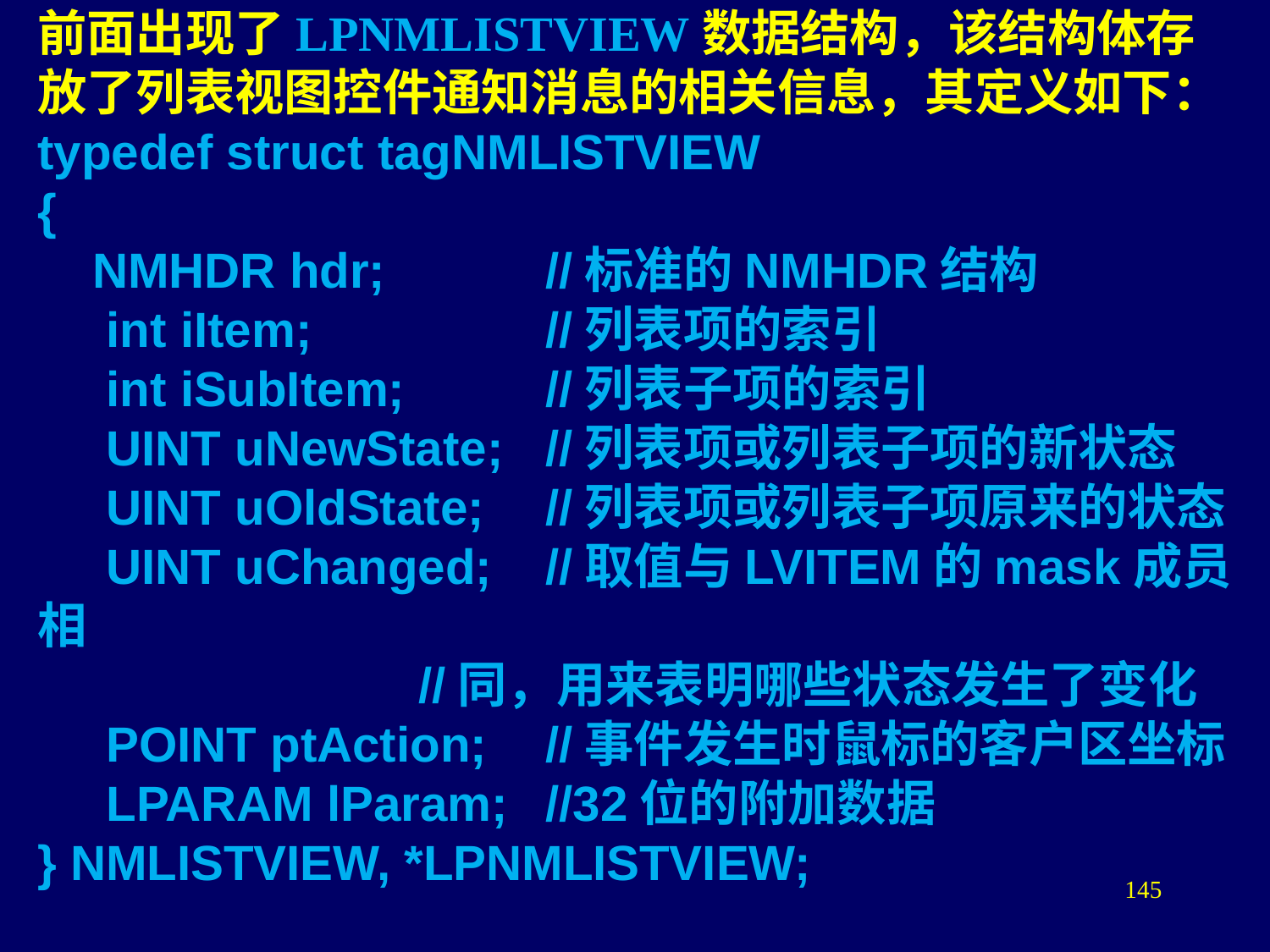

前面出现了LPNMLISTVIEW数据结构，该结构体存放了列表视图控件通知消息的相关信息，其定义如下：
typedef struct tagNMLISTVIEW
{
    NMHDR hdr;		//标准的NMHDR结构
     int iItem;		//列表项的索引
     int iSubItem;		//列表子项的索引
     UINT uNewState;	//列表项或列表子项的新状态
     UINT uOldState;	//列表项或列表子项原来的状态
     UINT uChanged;	//取值与LVITEM的mask成员相
			//同，用来表明哪些状态发生了变化
     POINT ptAction;	//事件发生时鼠标的客户区坐标
     LPARAM lParam;	//32位的附加数据
} NMLISTVIEW, *LPNMLISTVIEW;
145